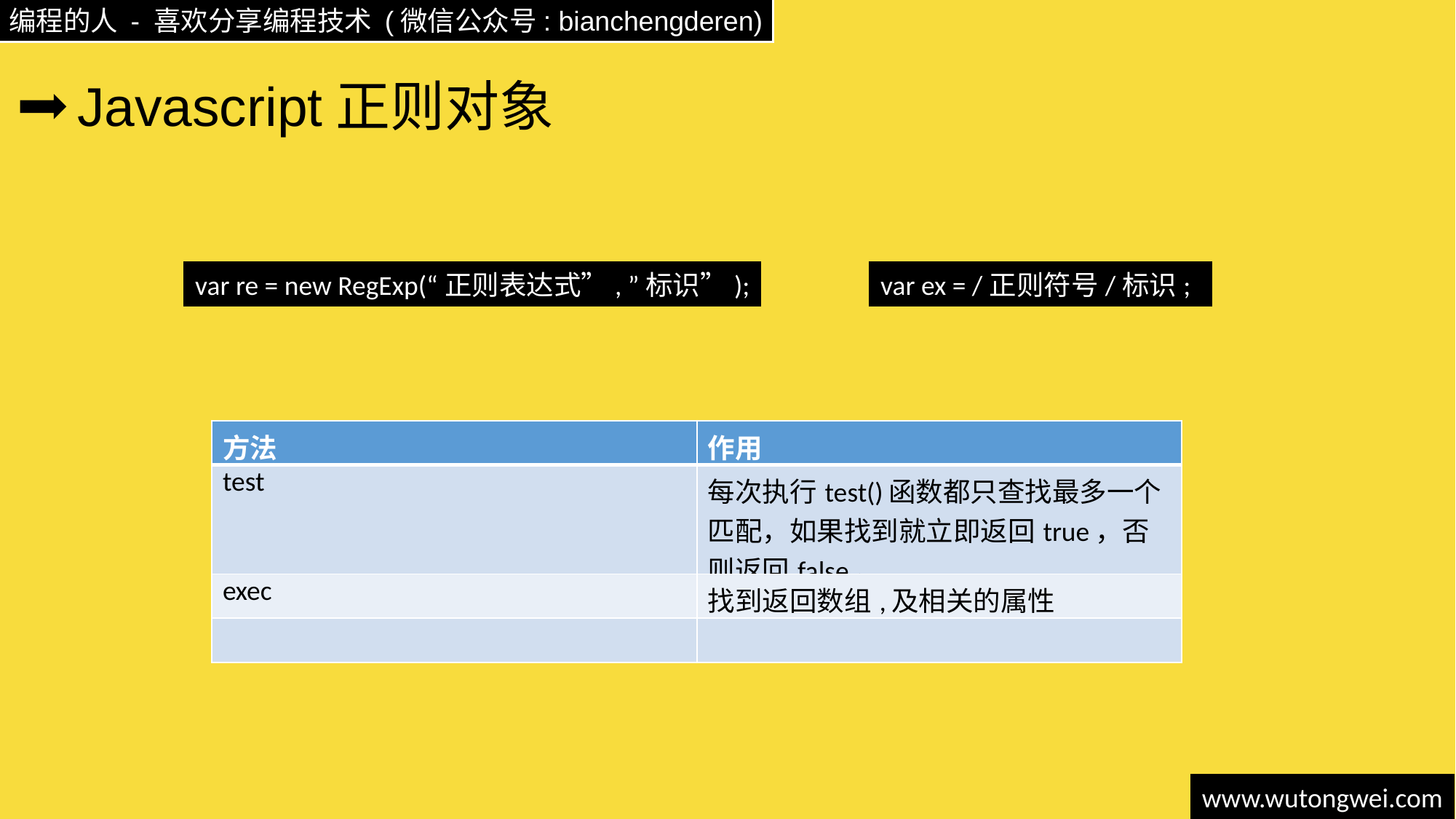

# Javascript正则对象
var re = new RegExp(“正则表达式”, ”标识”);
var ex = /正则符号/标识;
| 方法 | 作用 |
| --- | --- |
| test | 每次执行test()函数都只查找最多一个匹配，如果找到就立即返回true，否则返回false。 |
| exec | 找到返回数组,及相关的属性 |
|  |  |